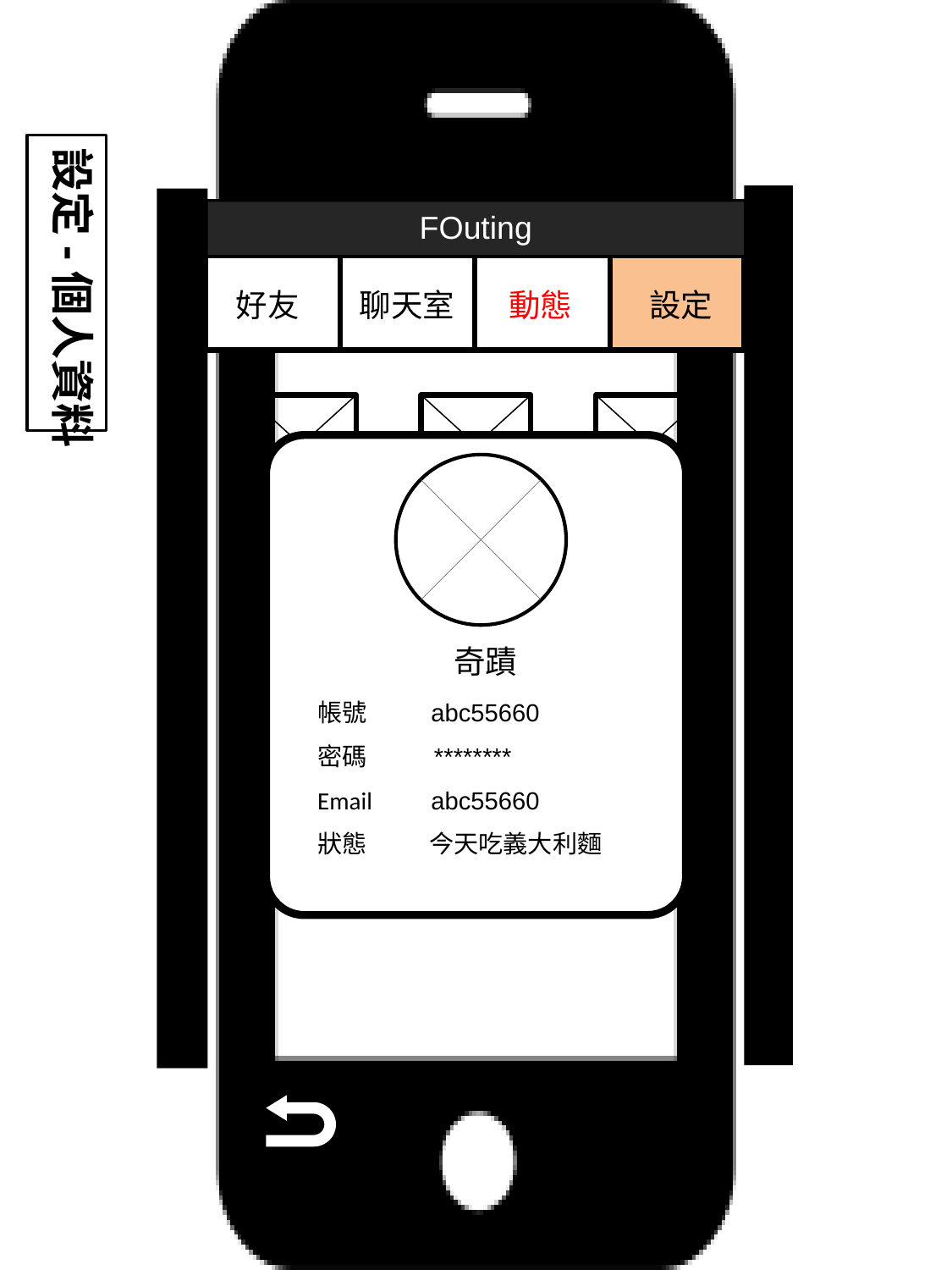

設定-個人資料

FOuting

好友
聊天室
動態
設定

個人資料

聯絡我們
位置ON

奇蹟
帳號
abc55660
********
密碼
abc55660
Email
狀態
今天吃義大利麵

通知ON